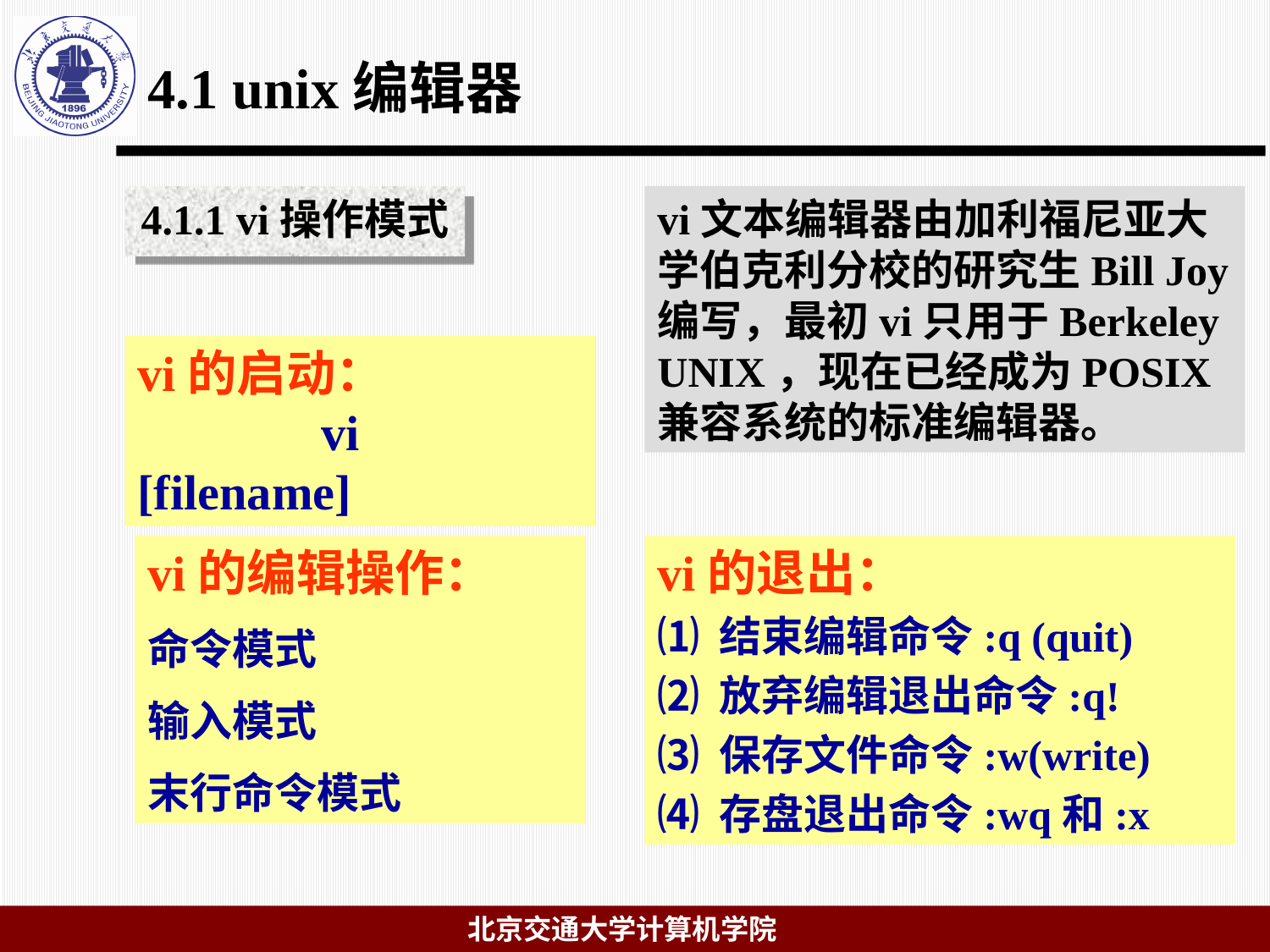

# 4.1 unix编辑器
4.1.1 vi操作模式
vi文本编辑器由加利福尼亚大学伯克利分校的研究生Bill Joy编写，最初vi只用于Berkeley UNIX，现在已经成为POSIX兼容系统的标准编辑器。
vi的启动：
               vi [filename]
vi的编辑操作：
命令模式
输入模式
末行命令模式
vi的退出：
⑴ 结束编辑命令:q (quit)
⑵ 放弃编辑退出命令:q!
⑶ 保存文件命令:w(write)
⑷ 存盘退出命令:wq和:x